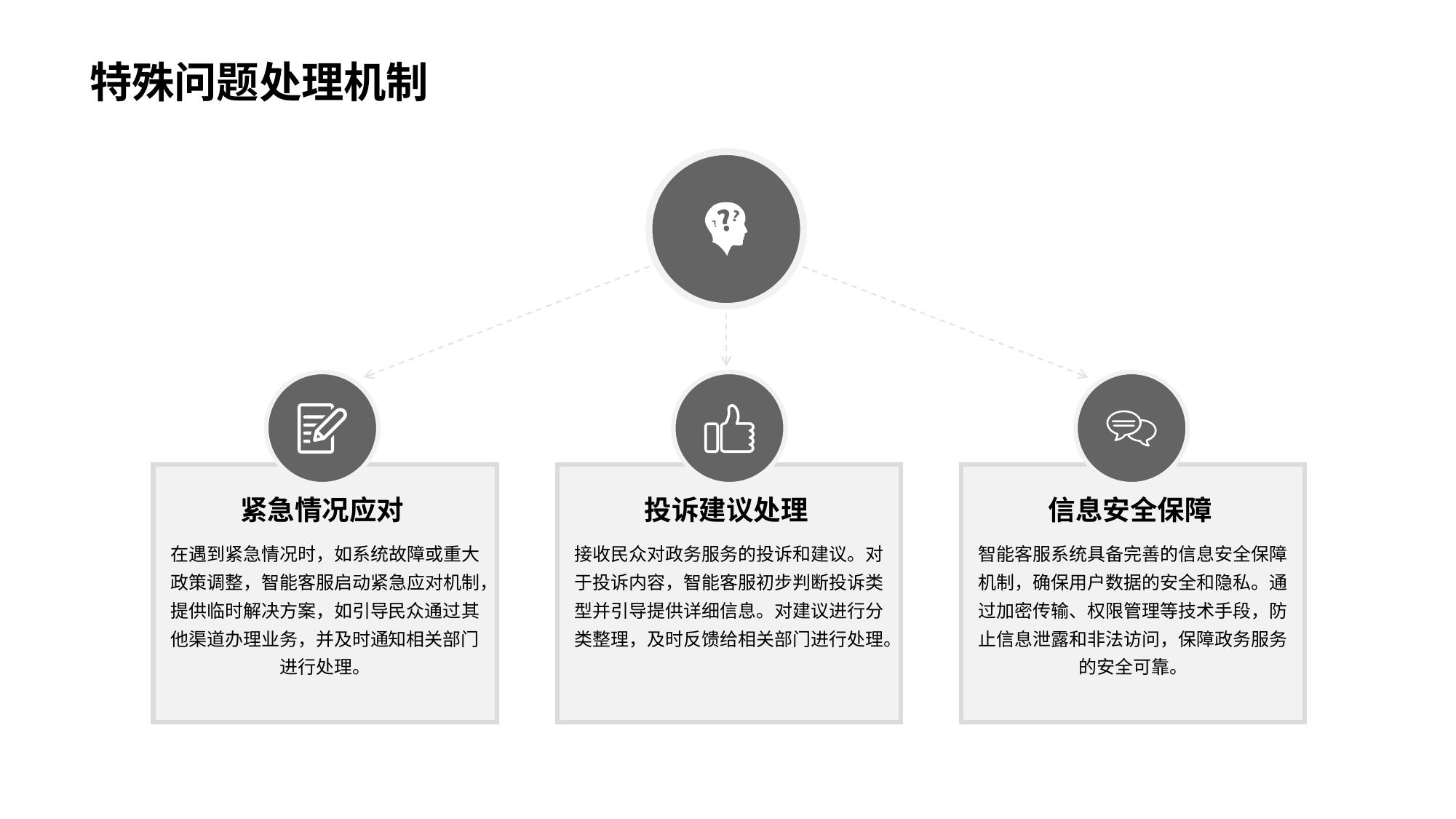

特殊问题处理机制

紧急情况应对
在遇到紧急情况时，如系统故障或重大政策调整，智能客服启动紧急应对机制，提供临时解决方案，如引导民众通过其他渠道办理业务，并及时通知相关部门进行处理。

投诉建议处理
接收民众对政务服务的投诉和建议。对于投诉内容，智能客服初步判断投诉类型并引导提供详细信息。对建议进行分类整理，及时反馈给相关部门进行处理。

信息安全保障
智能客服系统具备完善的信息安全保障机制，确保用户数据的安全和隐私。通过加密传输、权限管理等技术手段，防止信息泄露和非法访问，保障政务服务的安全可靠。